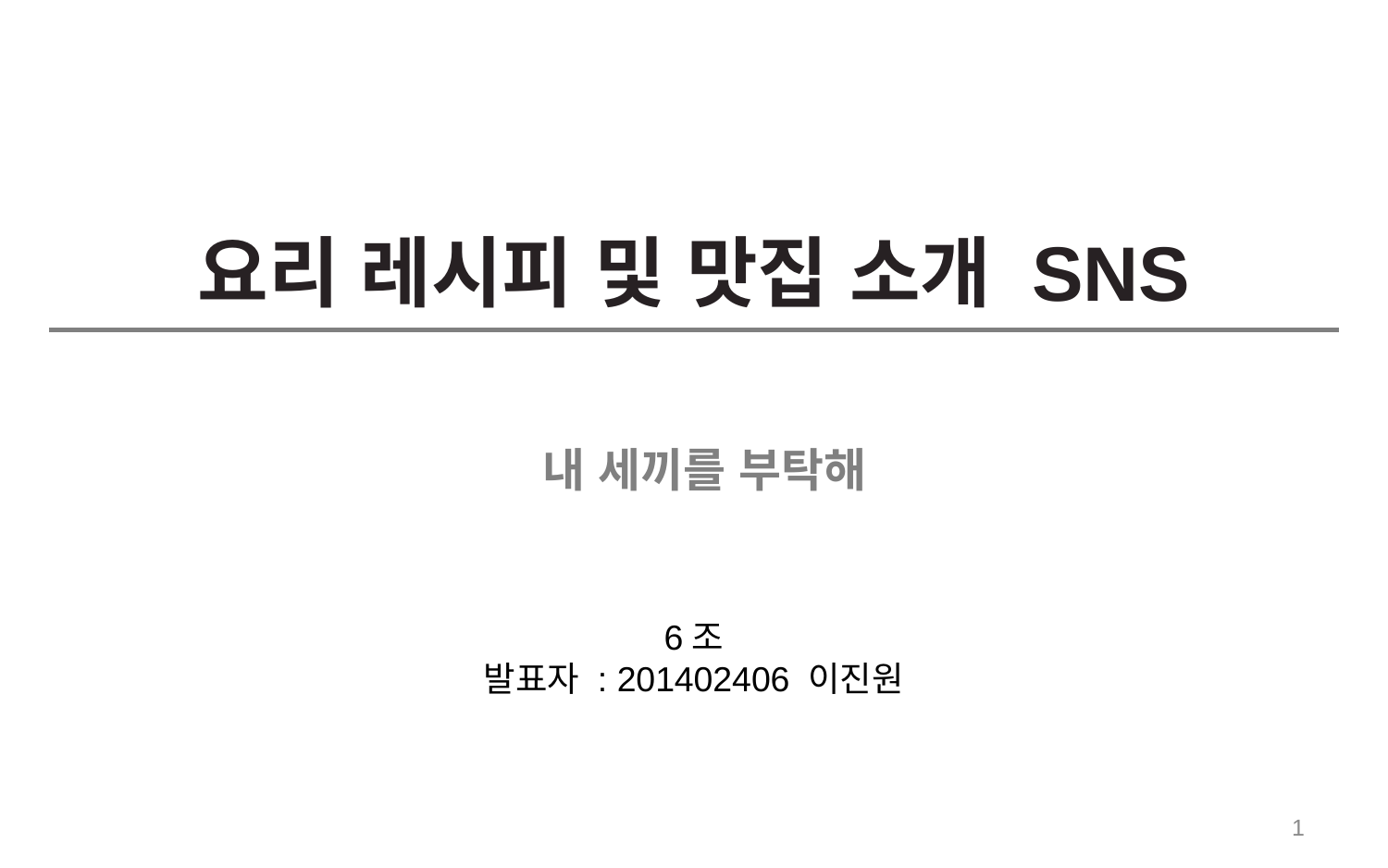

요리 레시피 및 맛집 소개 SNS
내 세끼를 부탁해
6조
발표자 : 201402406 이진원
1